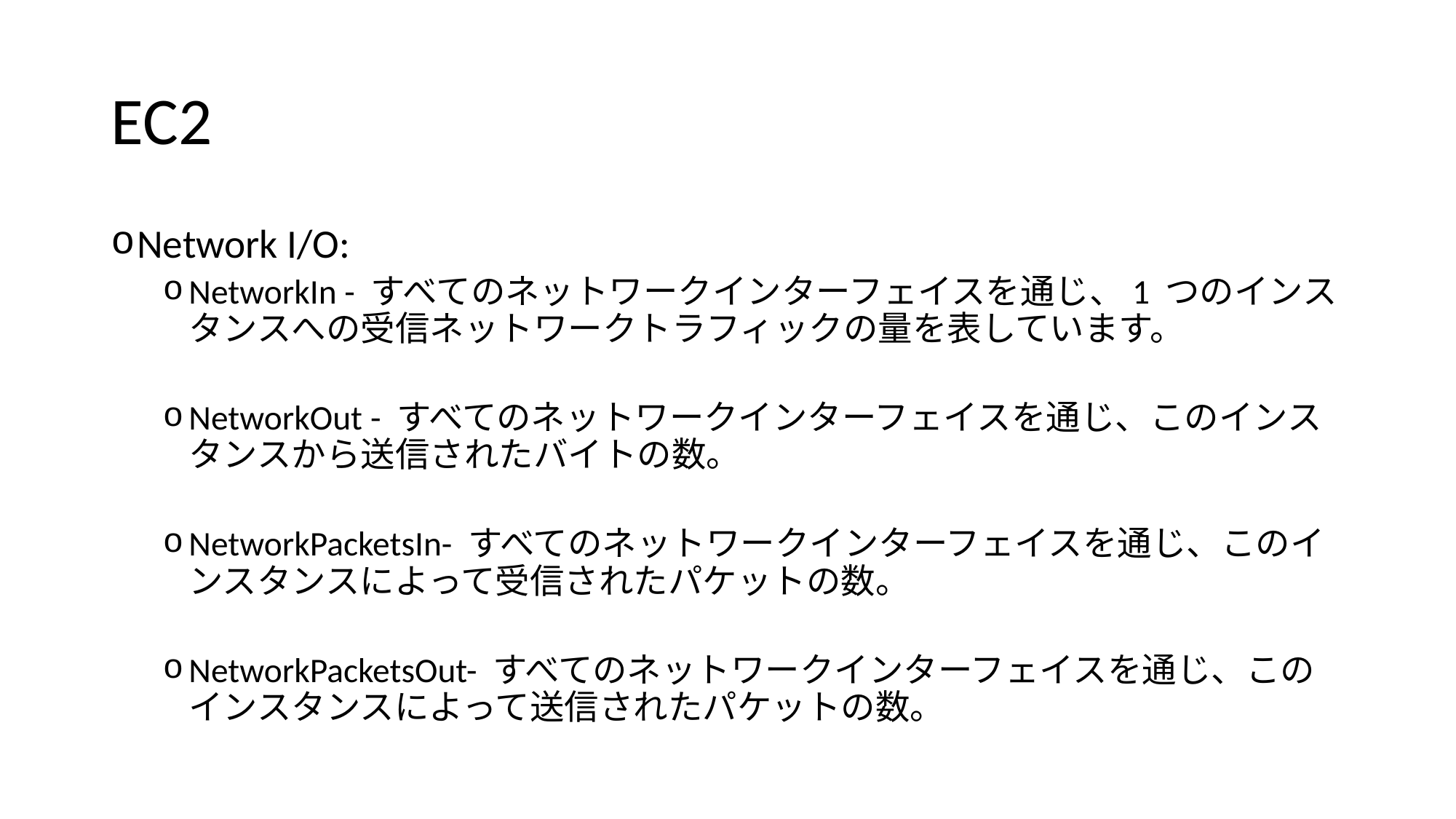

# EC2
Network I/O:
NetworkIn - すべてのネットワークインターフェイスを通じ、1 つのインスタンスへの受信ネットワークトラフィックの量を表しています。

NetworkOut - すべてのネットワークインターフェイスを通じ、このインスタンスから送信されたバイトの数。

NetworkPacketsIn- すべてのネットワークインターフェイスを通じ、このインスタンスによって受信されたパケットの数。

NetworkPacketsOut- すべてのネットワークインターフェイスを通じ、このインスタンスによって送信されたパケットの数。